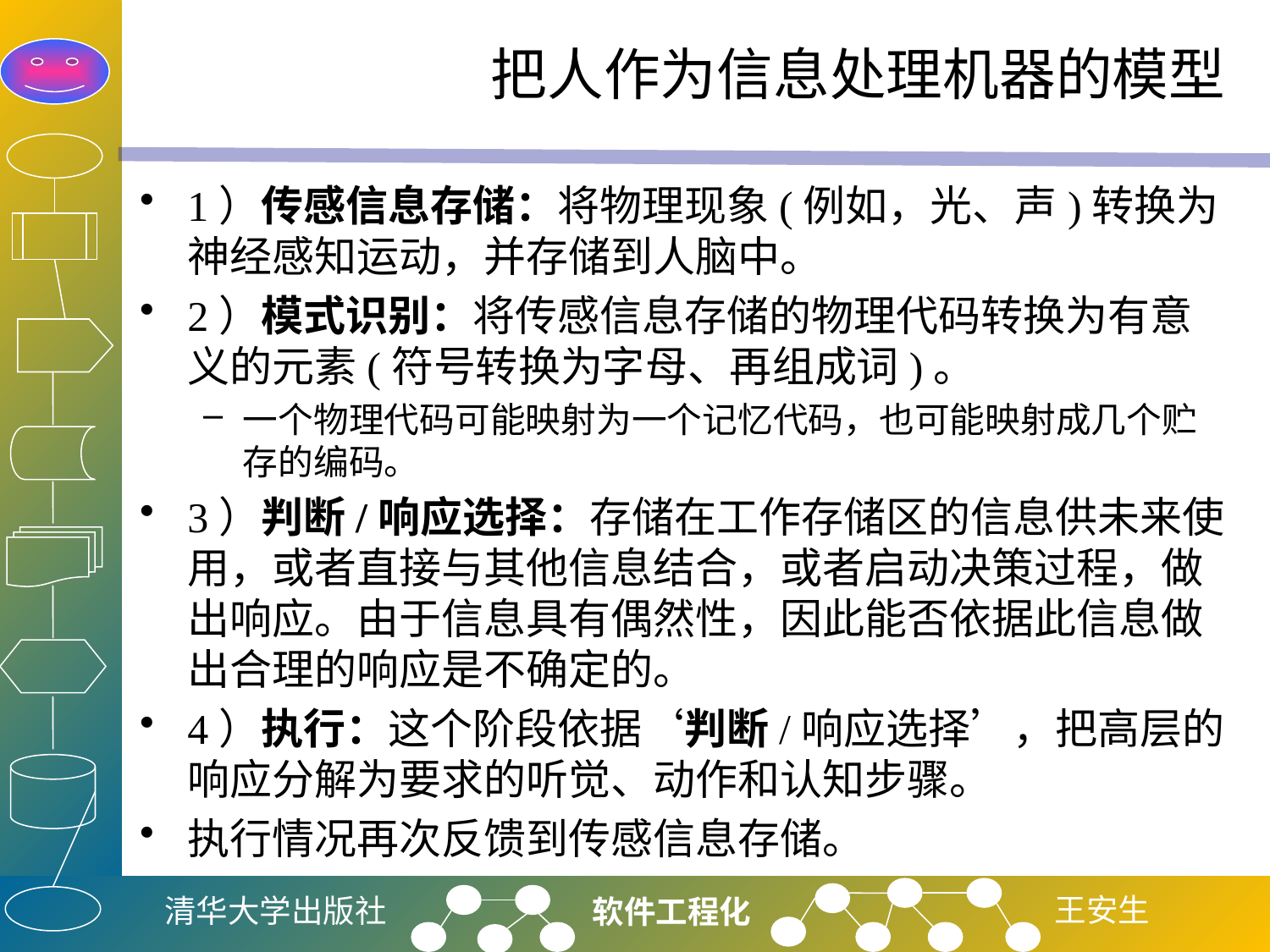

# 把人作为信息处理机器的模型
1）传感信息存储：将物理现象(例如，光、声)转换为神经感知运动，并存储到人脑中。
2）模式识别：将传感信息存储的物理代码转换为有意义的元素(符号转换为字母、再组成词)。
一个物理代码可能映射为一个记忆代码，也可能映射成几个贮存的编码。
3）判断/响应选择：存储在工作存储区的信息供未来使用，或者直接与其他信息结合，或者启动决策过程，做出响应。由于信息具有偶然性，因此能否依据此信息做出合理的响应是不确定的。
4）执行：这个阶段依据‘判断/响应选择’，把高层的响应分解为要求的听觉、动作和认知步骤。
执行情况再次反馈到传感信息存储。